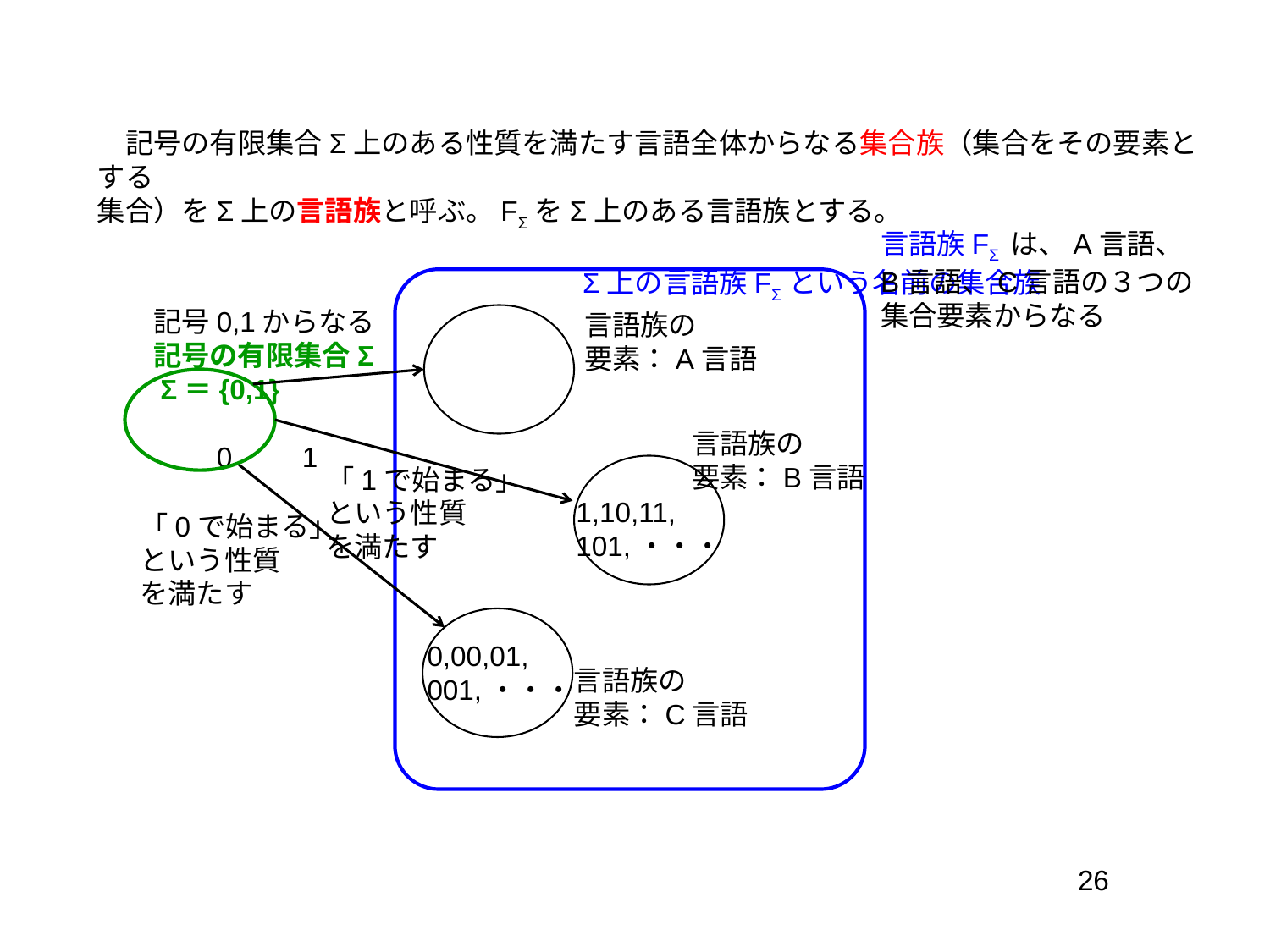

記号の有限集合Σ上のある性質を満たす言語全体からなる集合族（集合をその要素とする
集合）をΣ上の言語族と呼ぶ。FΣをΣ上のある言語族とする。

　　　　　　　　　　　　　　　　　Σ上の言語族FΣという名前の集合族
　　記号0,1からなる
　　記号の有限集合Σ
　　Σ＝{0,1}

　　　　0　　1

言語族FΣ は、A言語、
B言語、C言語の３つの
集合要素からなる

言語族の
要素：A言語

言語族の
要素：B言語
「1で始まる」
という性質
を満たす

1,10,11,
101,・・・
「0で始まる」
という性質
を満たす

0,00,01,
001,・・・
言語族の
要素：C言語
26